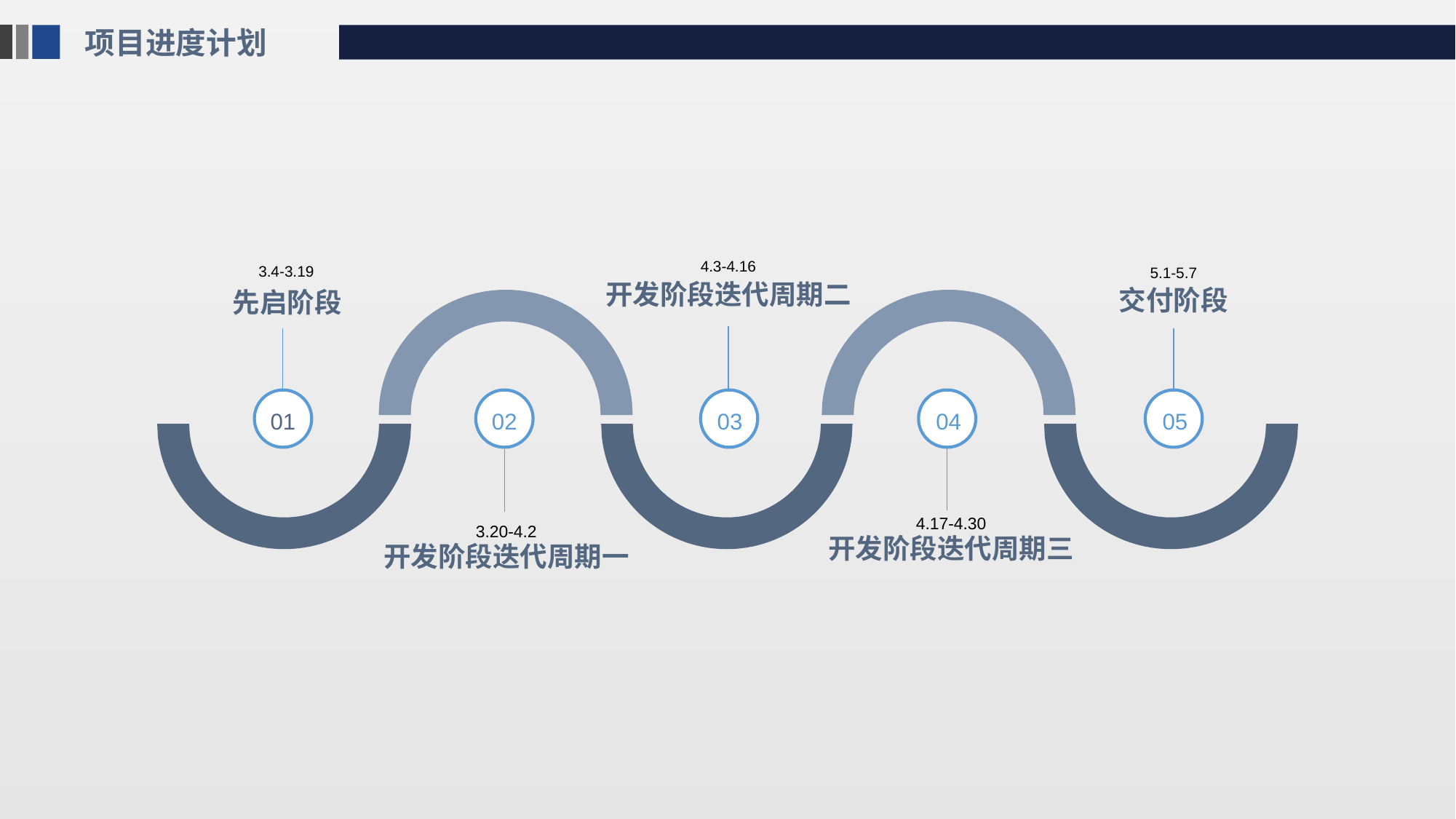

项目进度计划

4.3-4.16
开发阶段迭代周期二
5.1-5.7
交付阶段
3.4-3.19
先启阶段

01
02
03
04
05

4.17-4.30
开发阶段迭代周期三
3.20-4.2
开发阶段迭代周期一